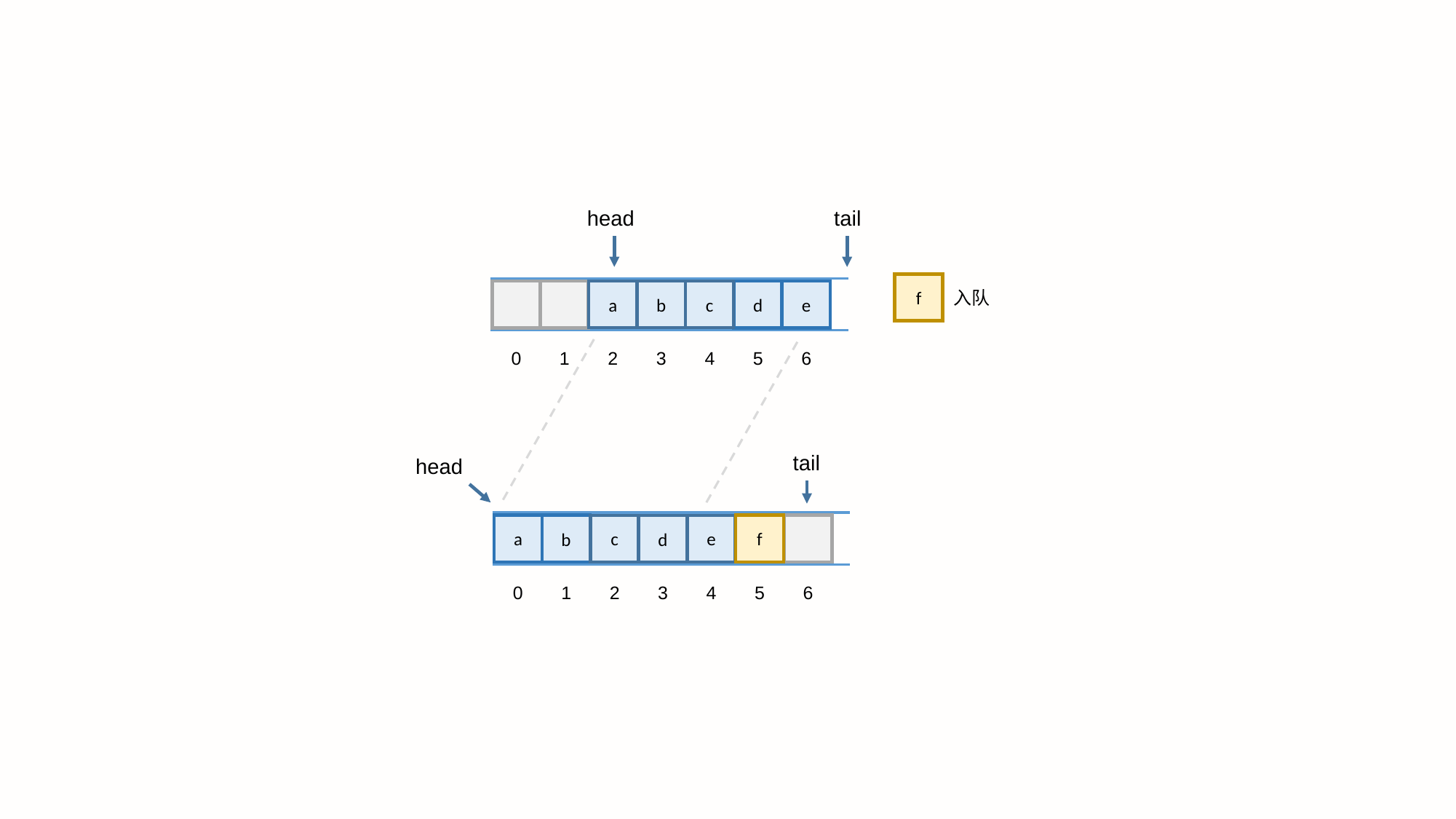

head
tail
f

a
c
d
e
入队

b
0
1
2
3
4
5
6
tail
head
a
c
e
f

b
d
0
1
2
3
4
5
6